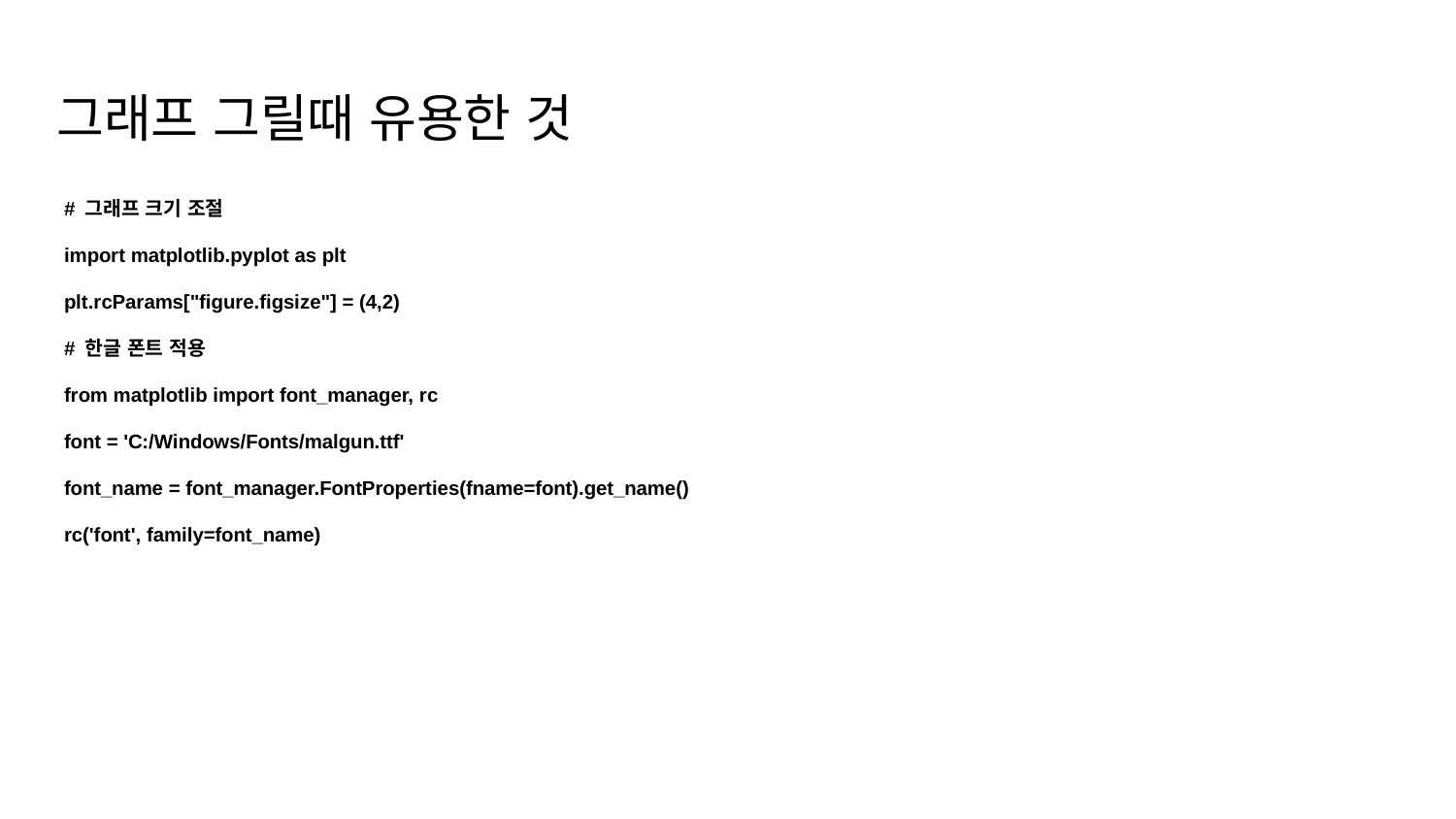

# 그래프 그릴때 유용한 것
# 그래프 크기 조절
import matplotlib.pyplot as plt
plt.rcParams["figure.figsize"] = (4,2)
# 한글 폰트 적용
from matplotlib import font_manager, rc
font = 'C:/Windows/Fonts/malgun.ttf'
font_name = font_manager.FontProperties(fname=font).get_name()
rc('font', family=font_name)